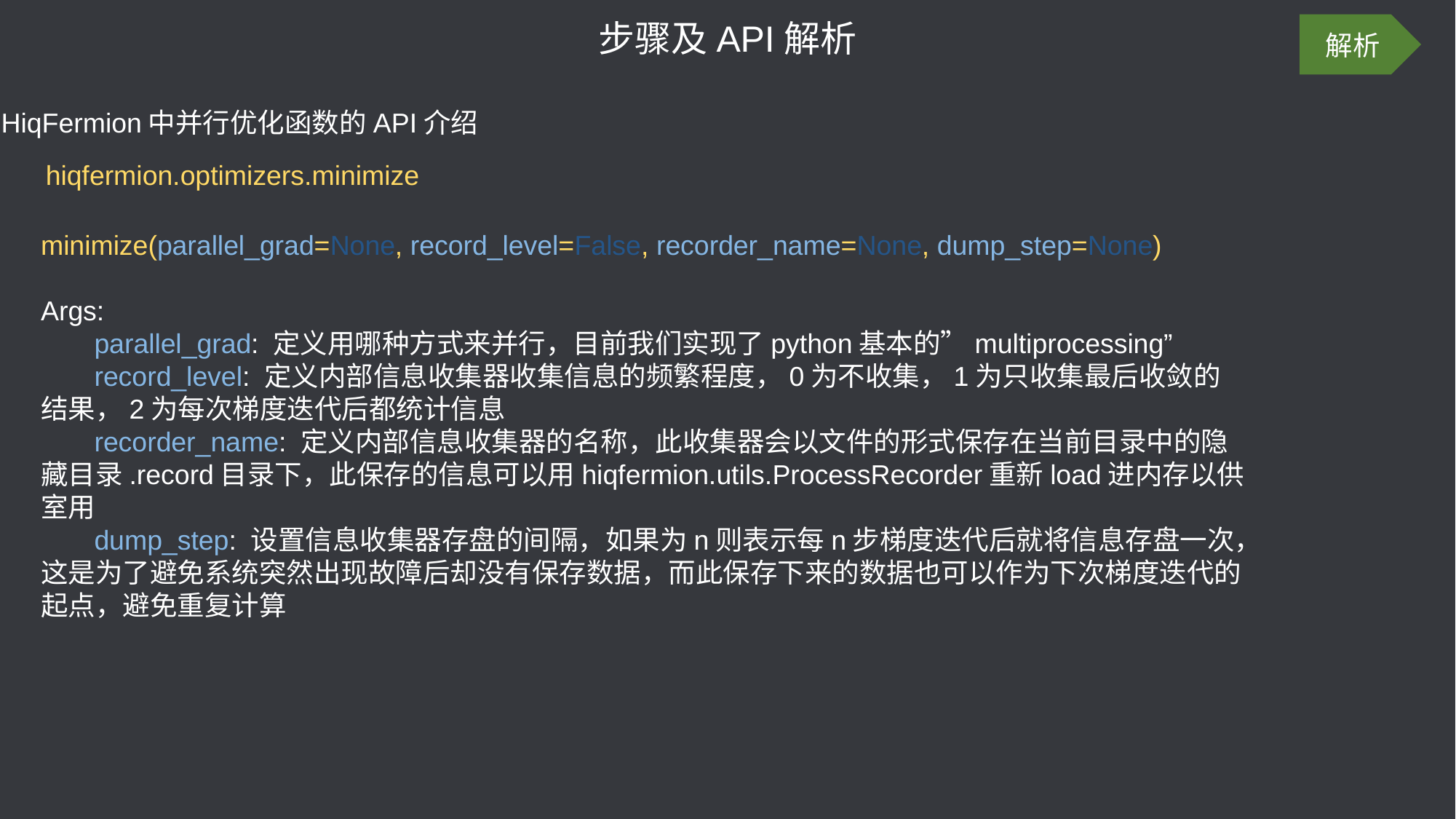

步骤及API解析
解析
HiqFermion中并行优化函数的API介绍
hiqfermion.optimizers.minimize
minimize(parallel_grad=None, record_level=False, recorder_name=None, dump_step=None)

Args:
       parallel_grad: 定义用哪种方式来并行，目前我们实现了python基本的”multiprocessing”
       record_level: 定义内部信息收集器收集信息的频繁程度，0为不收集，1为只收集最后收敛的结果，2为每次梯度迭代后都统计信息
       recorder_name: 定义内部信息收集器的名称，此收集器会以文件的形式保存在当前目录中的隐藏目录.record目录下，此保存的信息可以用hiqfermion.utils.ProcessRecorder重新load进内存以供室用
       dump_step: 设置信息收集器存盘的间隔，如果为n则表示每n步梯度迭代后就将信息存盘一次，这是为了避免系统突然出现故障后却没有保存数据，而此保存下来的数据也可以作为下次梯度迭代的起点，避免重复计算